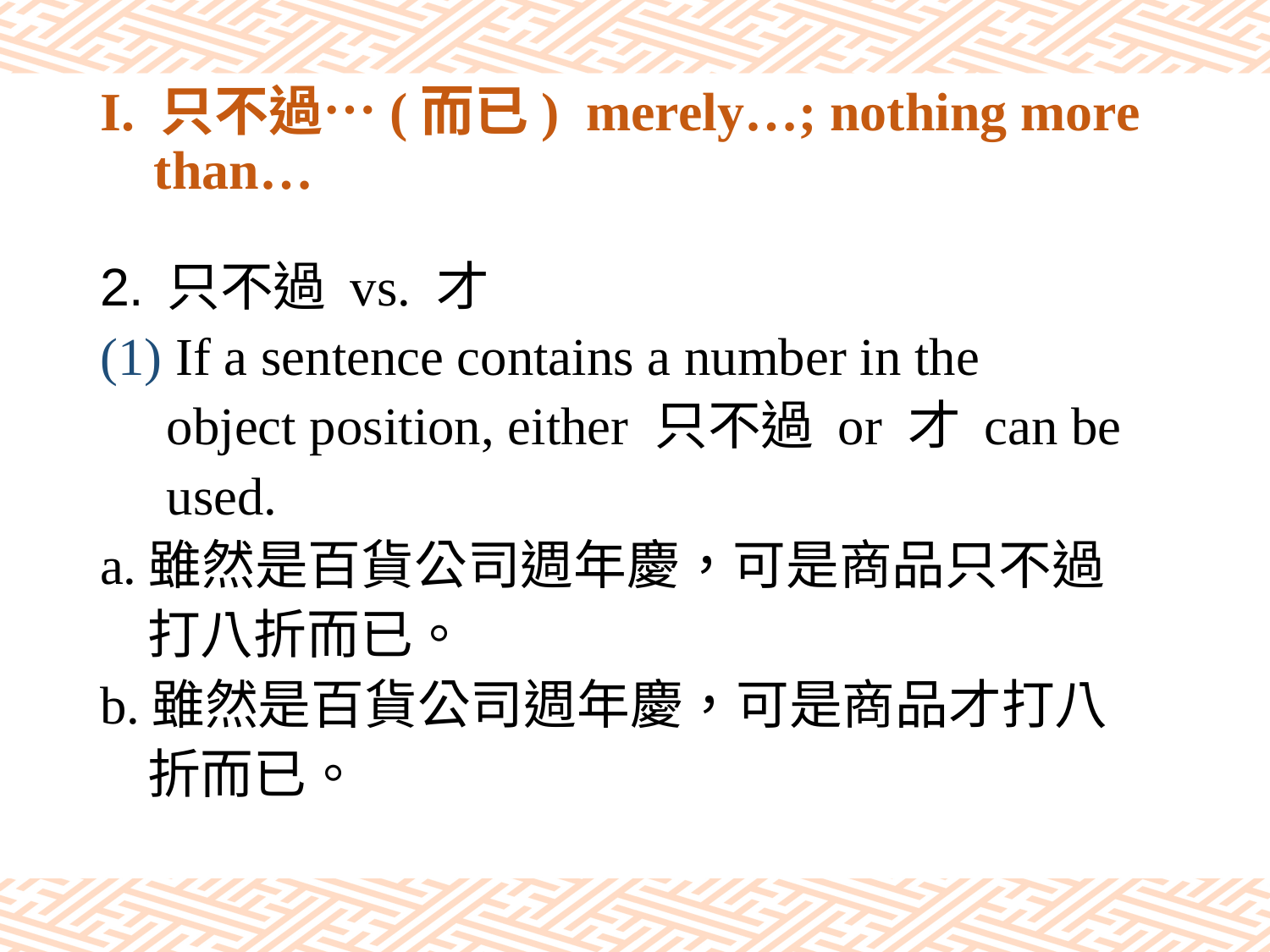

# I. 只不過…(而已)  merely…; nothing more than…
只不過 vs. 才
(1) If a sentence contains a number in the
     object position, either 只不過 or 才 can be
     used.
a.雖然是百貨公司週年慶，可是商品只不過
   打八折而已。
b.雖然是百貨公司週年慶，可是商品才打八
   折而已。